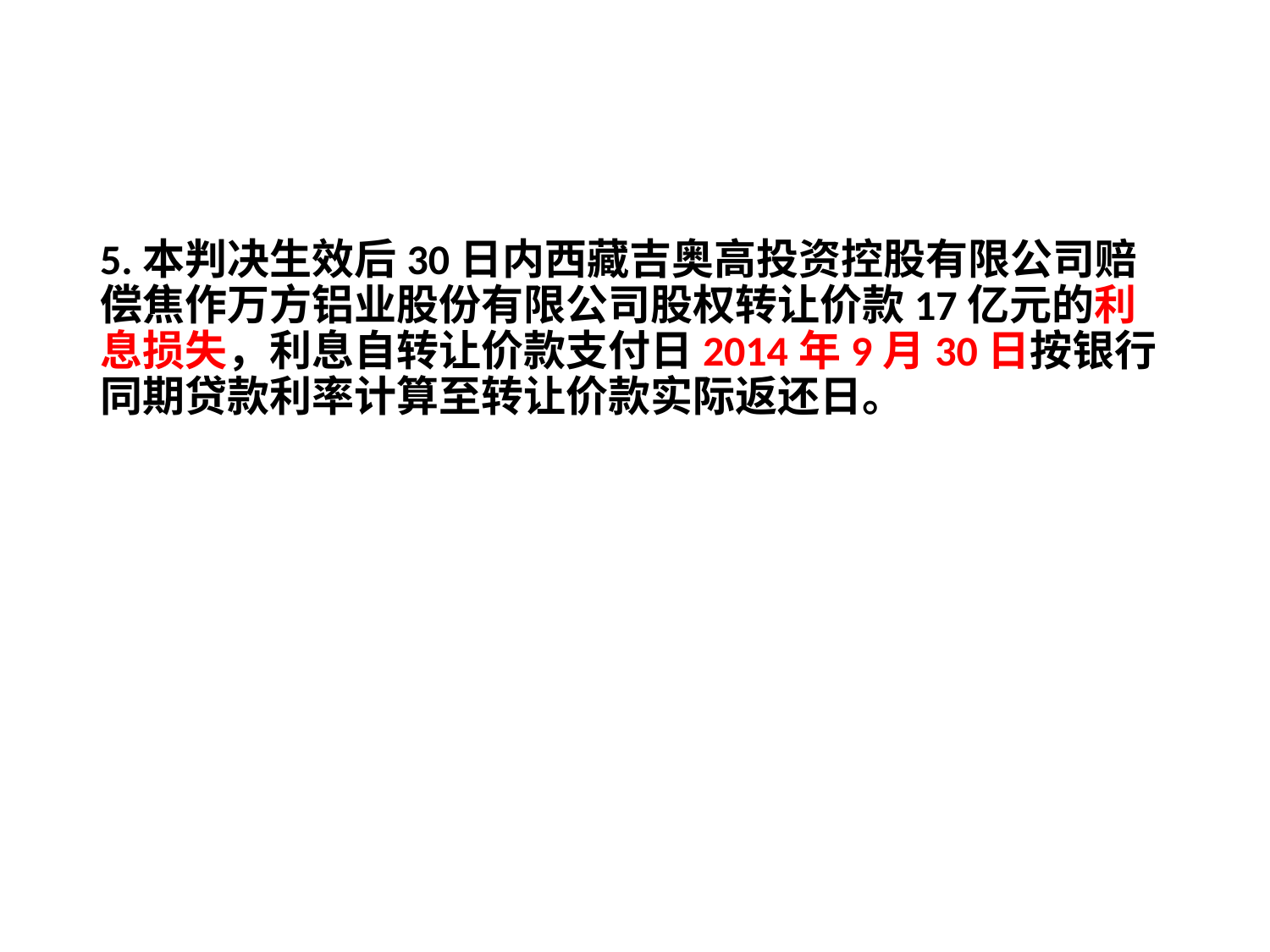

#
5.本判决生效后30日内西藏吉奥高投资控股有限公司赔偿焦作万方铝业股份有限公司股权转让价款17亿元的利息损失，利息自转让价款支付日2014年9月30日按银行同期贷款利率计算至转让价款实际返还日。